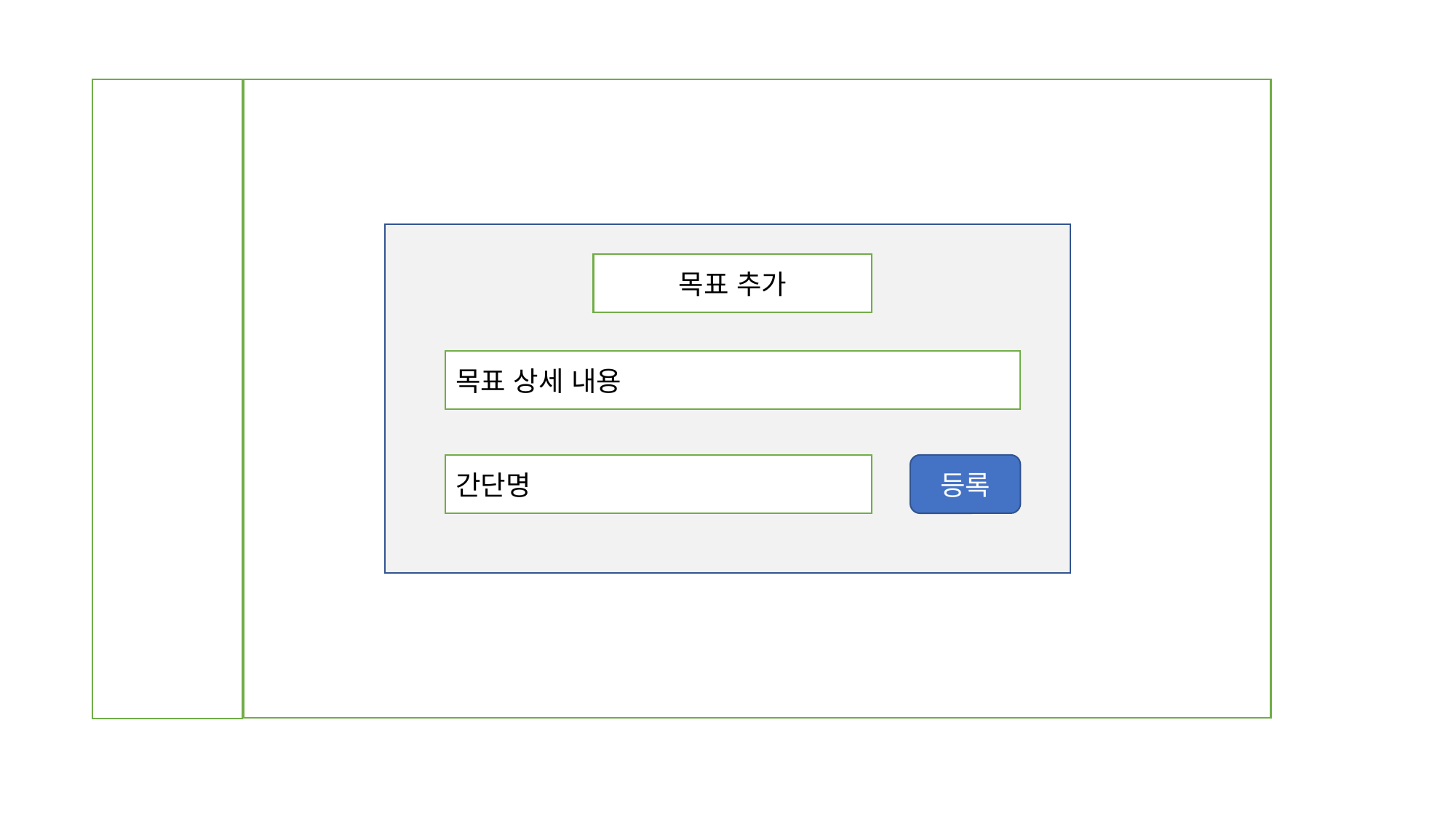

목표 추가
목표 상세 내용
간단명
등록